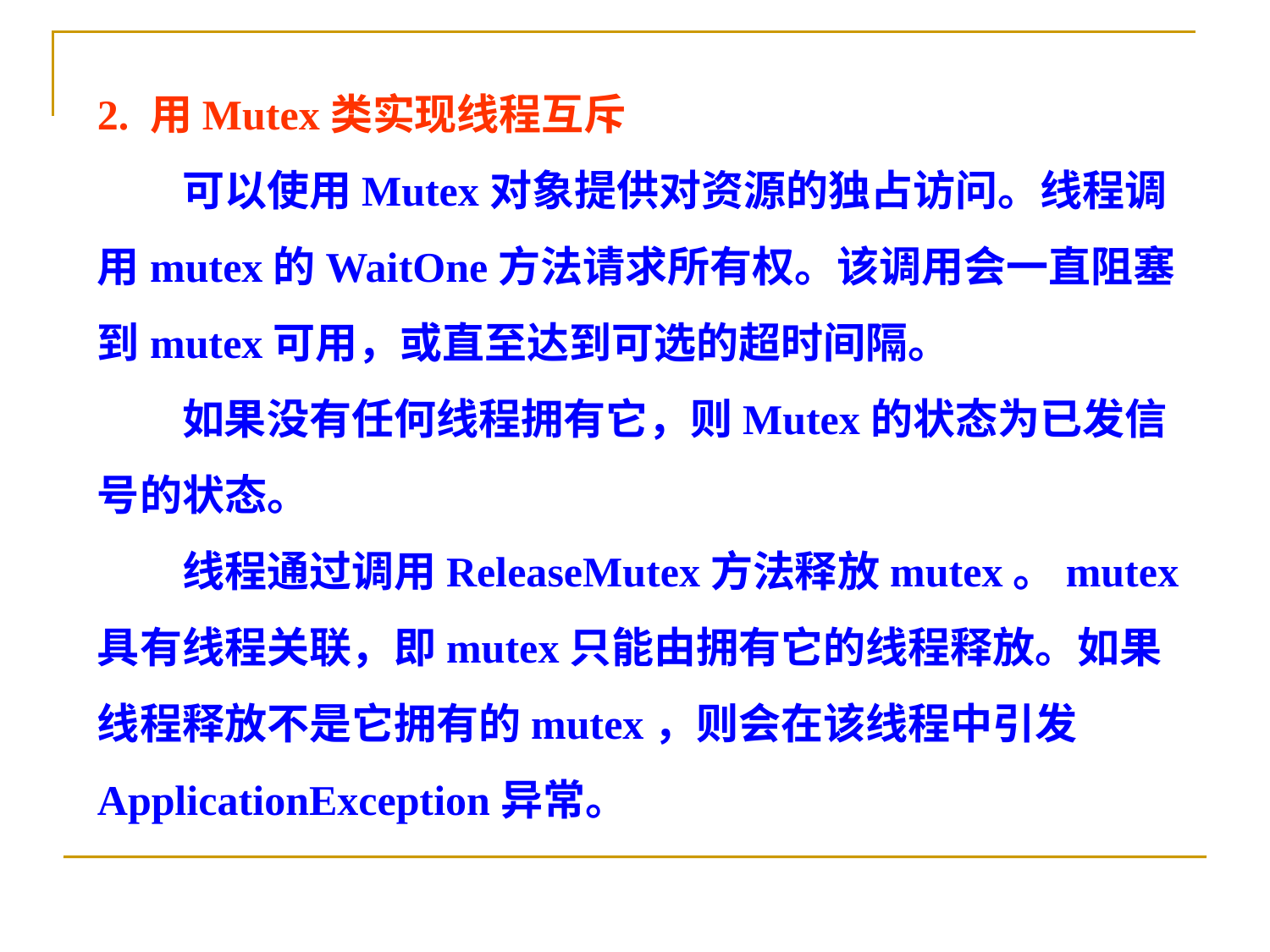

2. 用Mutex类实现线程互斥
　　可以使用Mutex对象提供对资源的独占访问。线程调用mutex的WaitOne方法请求所有权。该调用会一直阻塞到mutex可用，或直至达到可选的超时间隔。
　　如果没有任何线程拥有它，则Mutex的状态为已发信号的状态。
　　线程通过调用ReleaseMutex方法释放mutex。mutex具有线程关联，即mutex只能由拥有它的线程释放。如果线程释放不是它拥有的mutex，则会在该线程中引发ApplicationException异常。